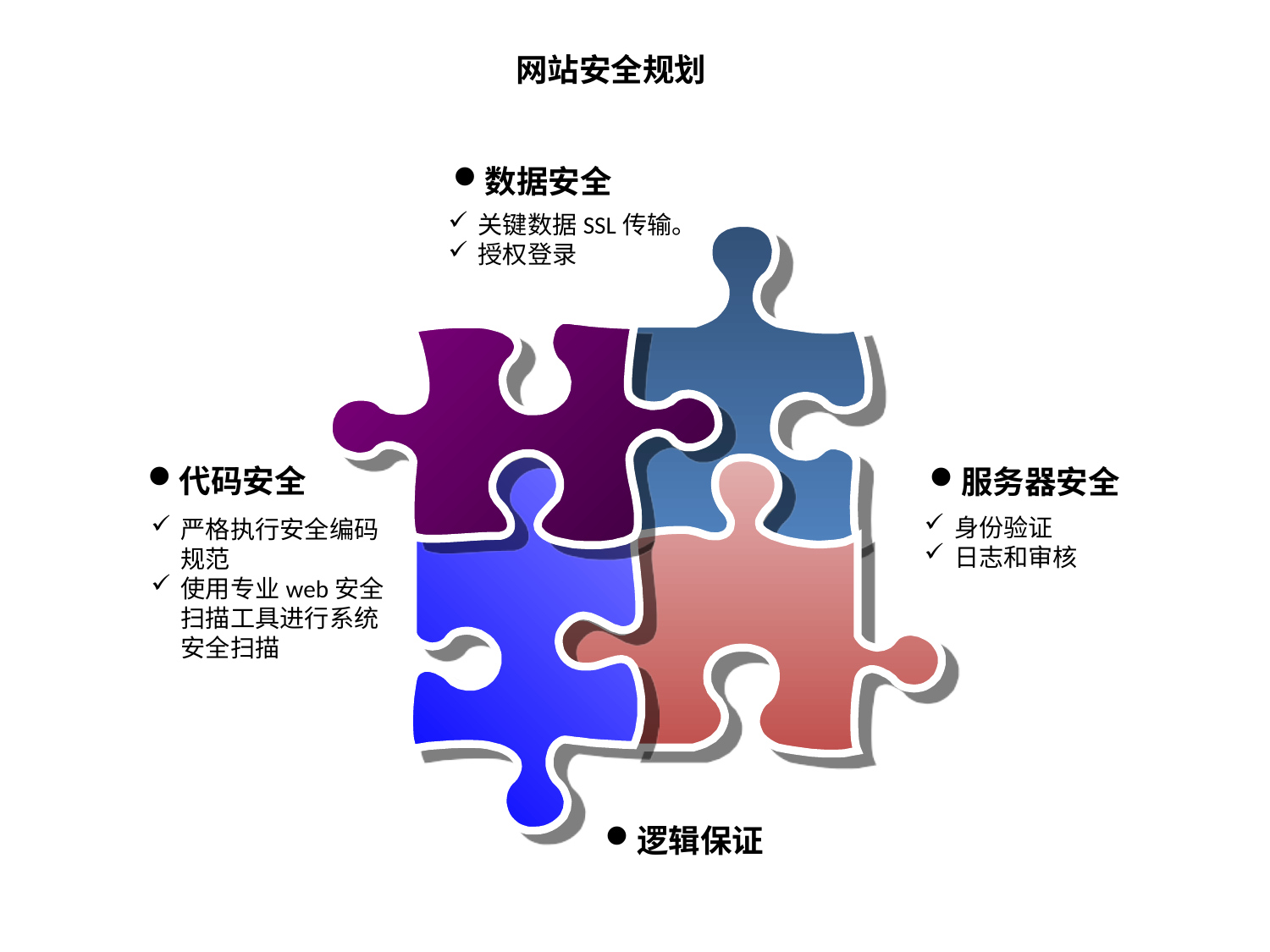

网站安全规划
数据安全

代码安全
服务器安全
逻辑保证
关键数据SSL传输。
授权登录
身份验证
日志和审核
严格执行安全编码规范
使用专业web安全扫描工具进行系统安全扫描